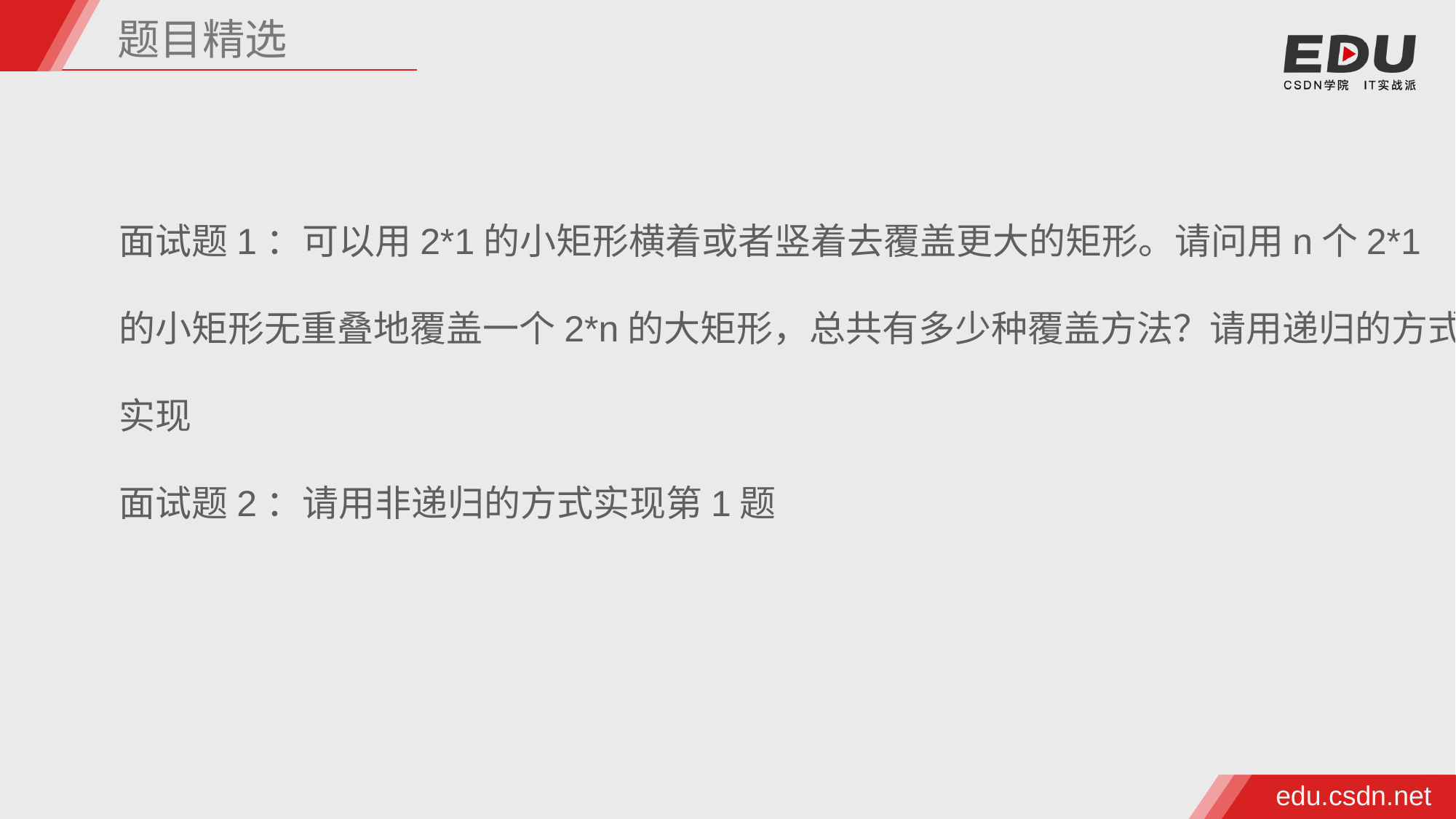

题目精选
面试题1：可以用2*1的小矩形横着或者竖着去覆盖更大的矩形。请问用n个2*1的小矩形无重叠地覆盖一个2*n的大矩形，总共有多少种覆盖方法？请用递归的方式
实现
面试题2：请用非递归的方式实现第1题
edu.csdn.net